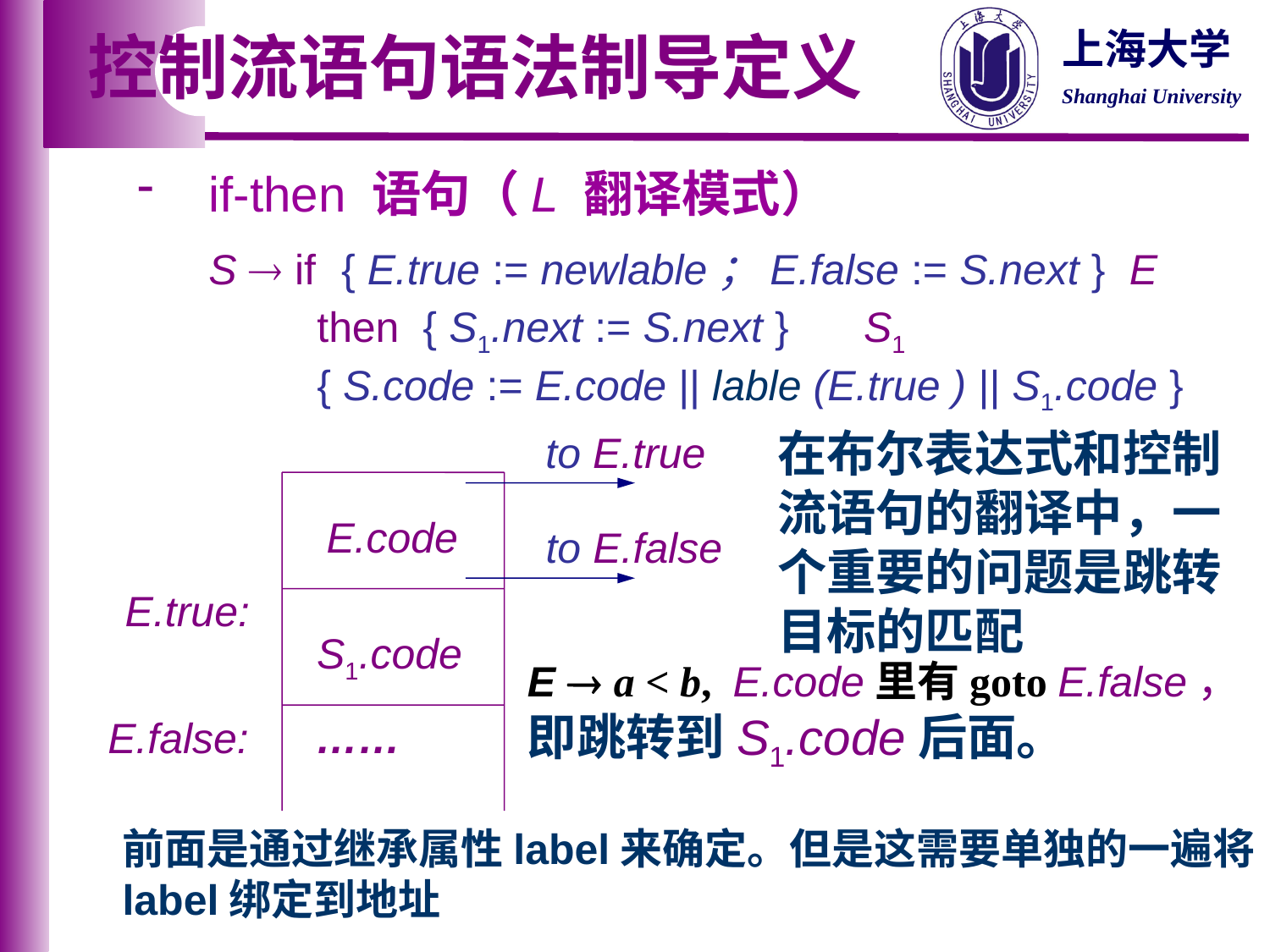

控制流语句语法制导定义
   if-then 语句（L 翻译模式）

      S → if   { E.true := newlable；E.false := S.next }  E
　　　　then  { S1.next := S.next } 　S1
　　　　{ S.code := E.code || lable (E.true ) || S1.code }
在布尔表达式和控制流语句的翻译中，一个重要的问题是跳转目标的匹配
to E.true

E.code
to E.false
E.true:

S1.code
E → a < b,  E.code里有goto E.false，
即跳转到S1.code后面。
E.false:

……
前面是通过继承属性label来确定。但是这需要单独的一遍将label绑定到地址